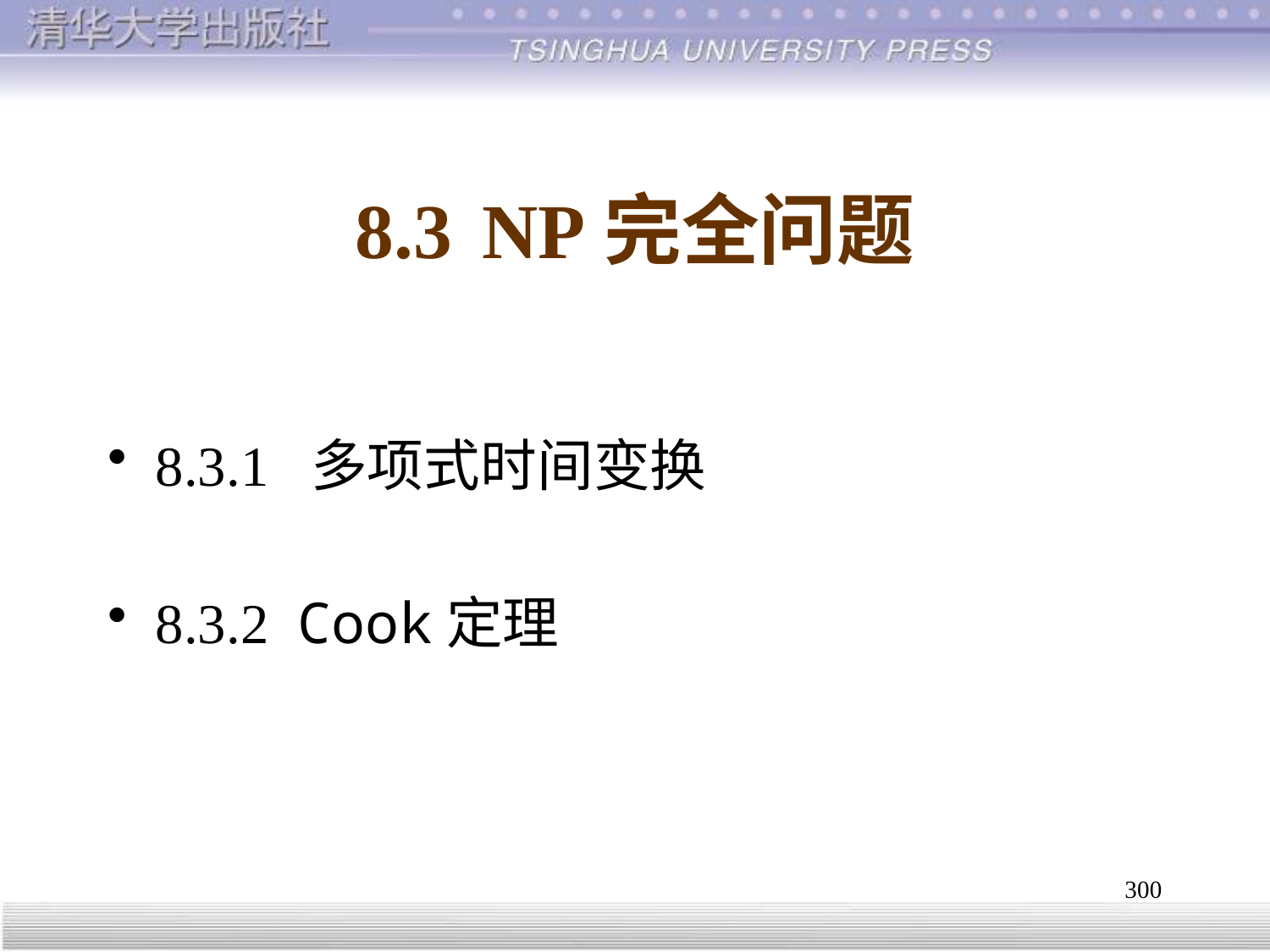

# 8.3	NP完全问题
8.3.1  多项式时间变换

8.3.2  Cook定理
300